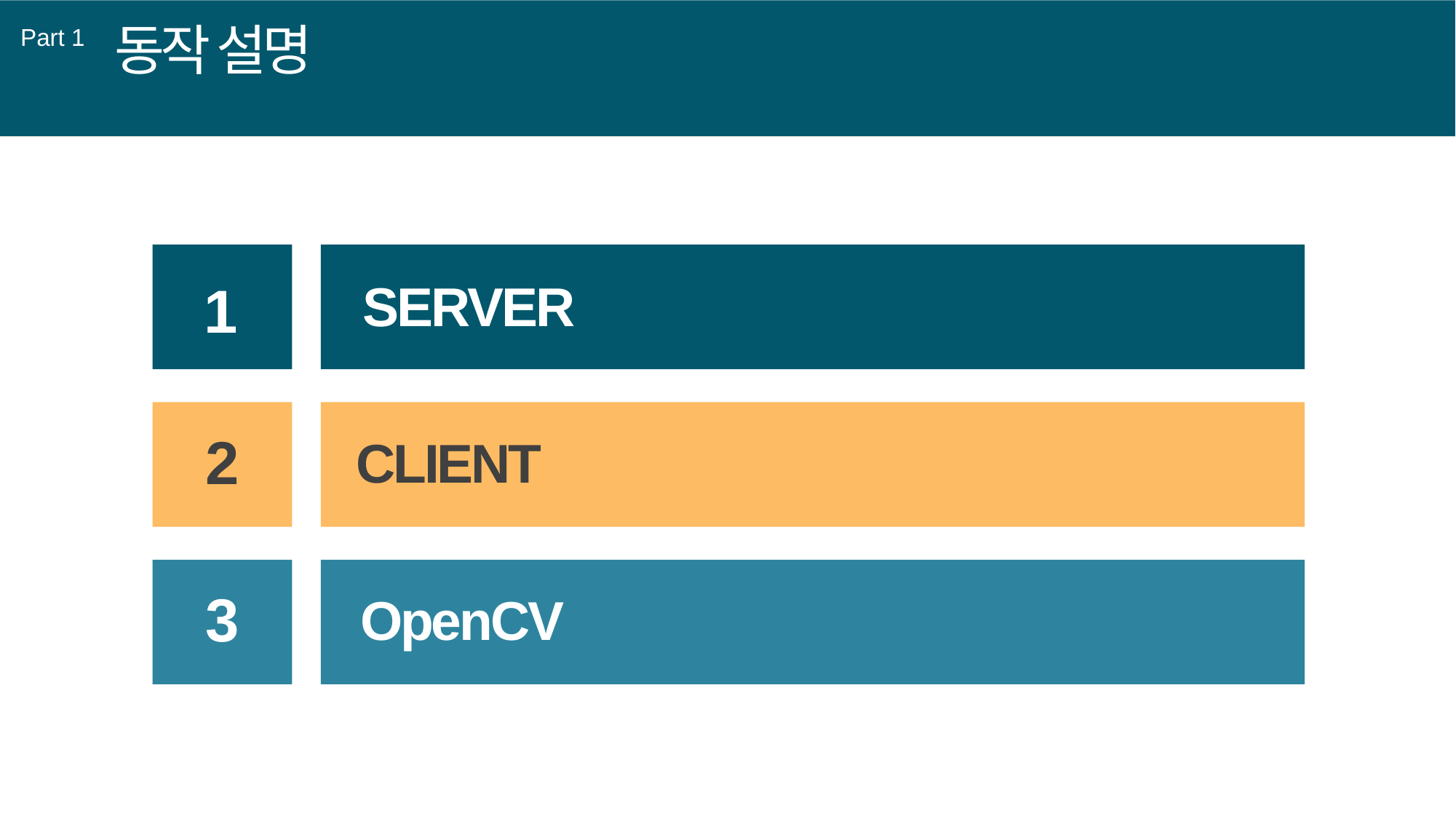

동작 설명
Part 1

SERVER
1

2
CLIENT

3
OpenCV